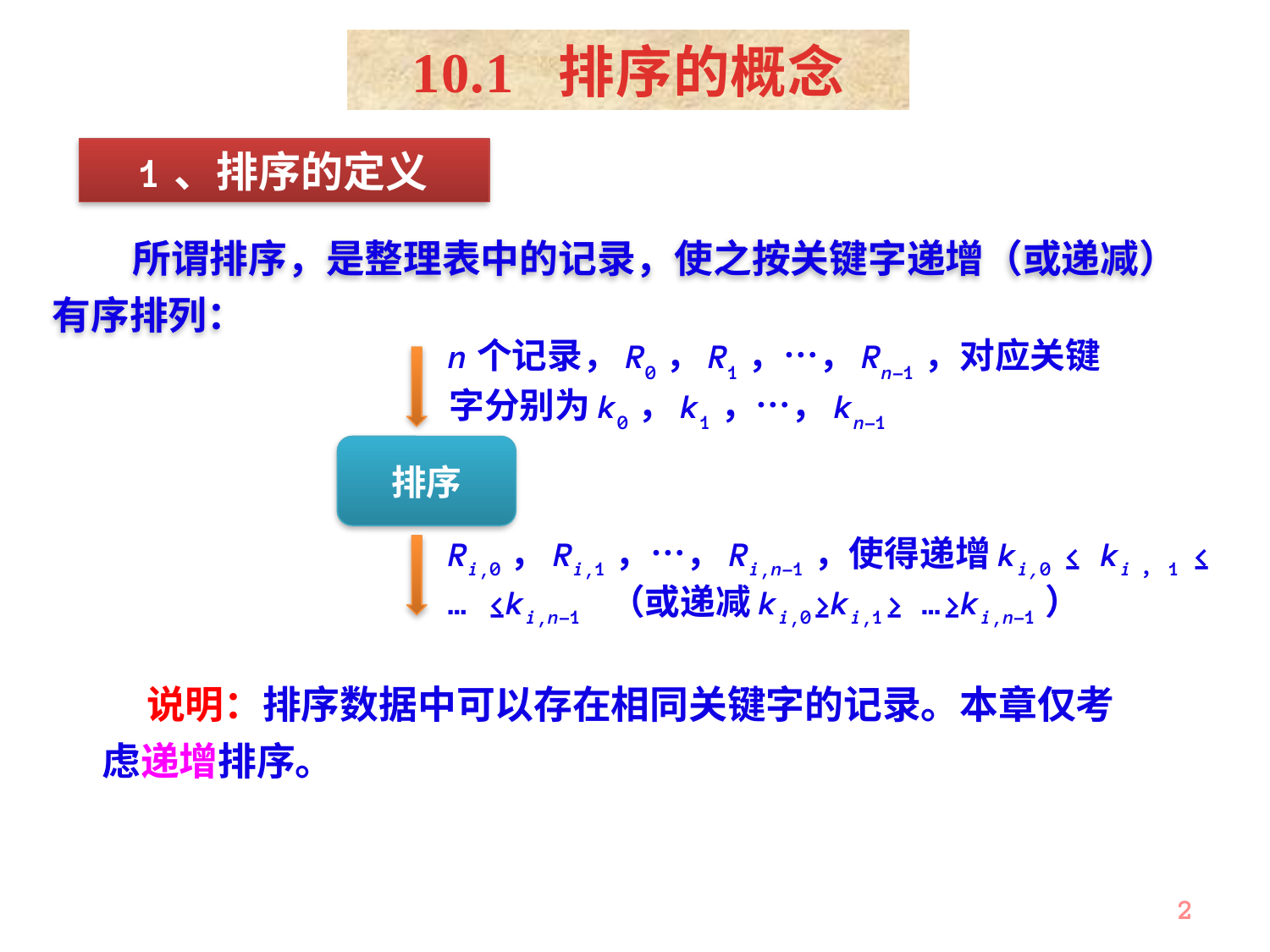

10.1  排序的概念
1、排序的定义
        所谓排序，是整理表中的记录，使之按关键字递增（或递减）有序排列：
n个记录，R0，R1，…，Rn-1，对应关键字分别为k0，k1，…，kn-1

排序
Ri,0，Ri,1，…，Ri,n-1，使得递增ki,0 ≤ ki，1 ≤ … ≤ki,n-1 （或递减ki,0≥ki,1≥ …≥ki,n-1）

    说明：排序数据中可以存在相同关键字的记录。本章仅考虑递增排序。
2